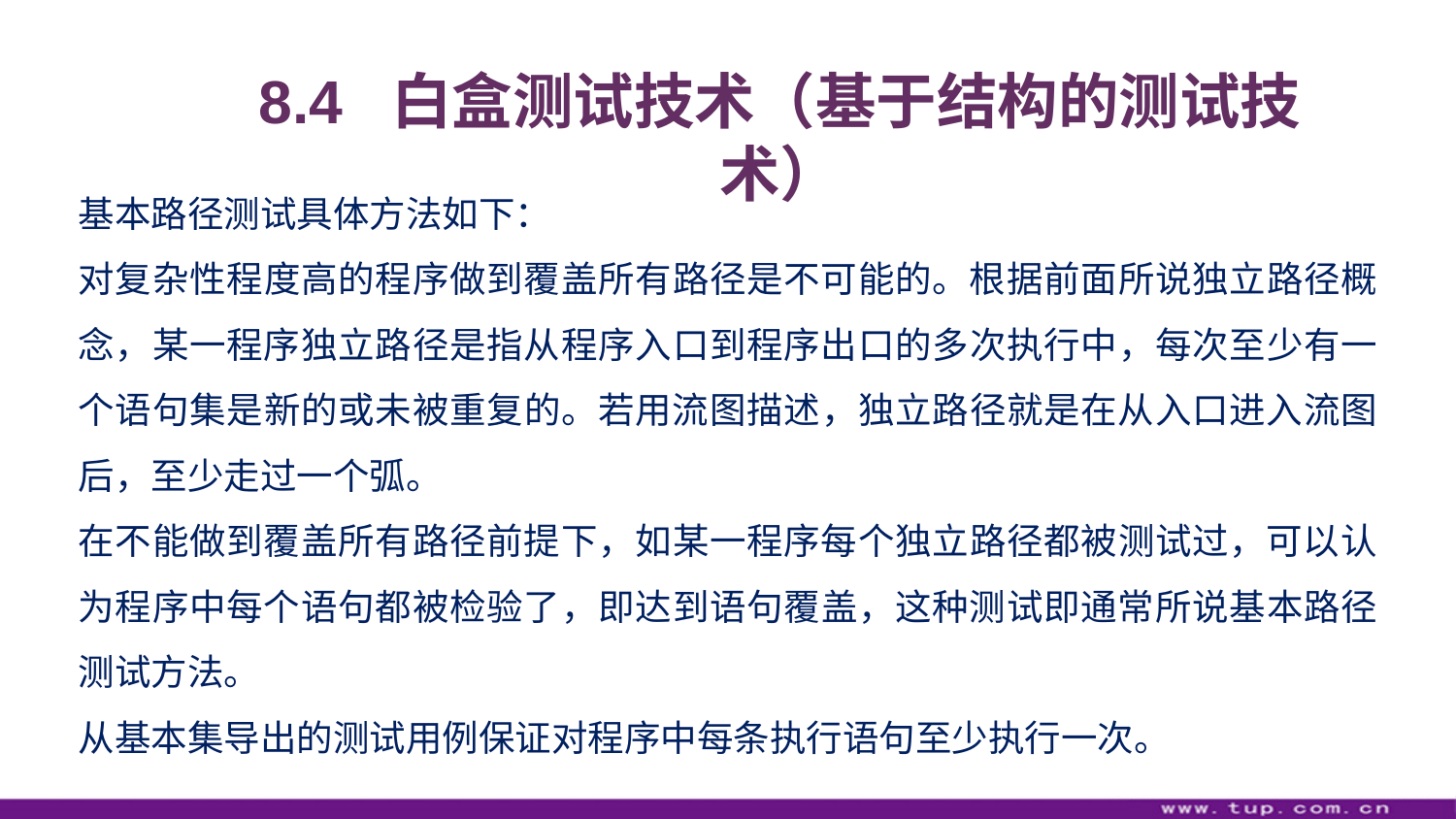

8.4  白盒测试技术（基于结构的测试技术）

基本路径测试具体方法如下：
对复杂性程度高的程序做到覆盖所有路径是不可能的。根据前面所说独立路径概念，某一程序独立路径是指从程序入口到程序出口的多次执行中，每次至少有一个语句集是新的或未被重复的。若用流图描述，独立路径就是在从入口进入流图后，至少走过一个弧。
在不能做到覆盖所有路径前提下，如某一程序每个独立路径都被测试过，可以认为程序中每个语句都被检验了，即达到语句覆盖，这种测试即通常所说基本路径测试方法。
从基本集导出的测试用例保证对程序中每条执行语句至少执行一次。